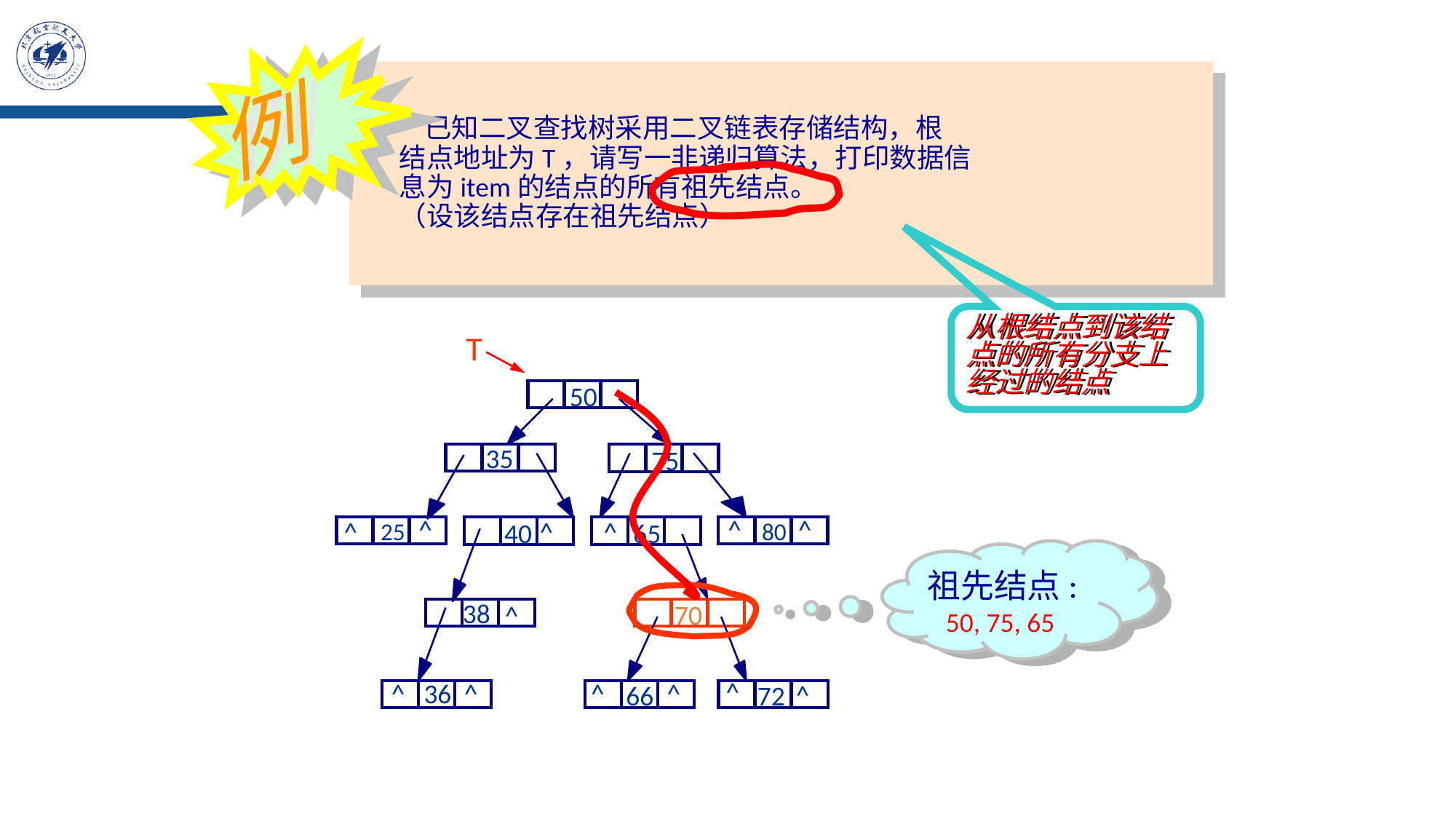

例

   已知二叉查找树采用二叉链表存储结构，根
结点地址为T，请写一非递归算法，打印数据信
息为item的结点的所有祖先结点。
（设该结点存在祖先结点）

从根结点到该结
点的所有分支上
经过的结点
T

50

35
75

^
^
^

^

80
25
^
^
40
65

38
70
^

^
^
36
^
^
^
66
72
^

祖先结点:
   50, 75, 65